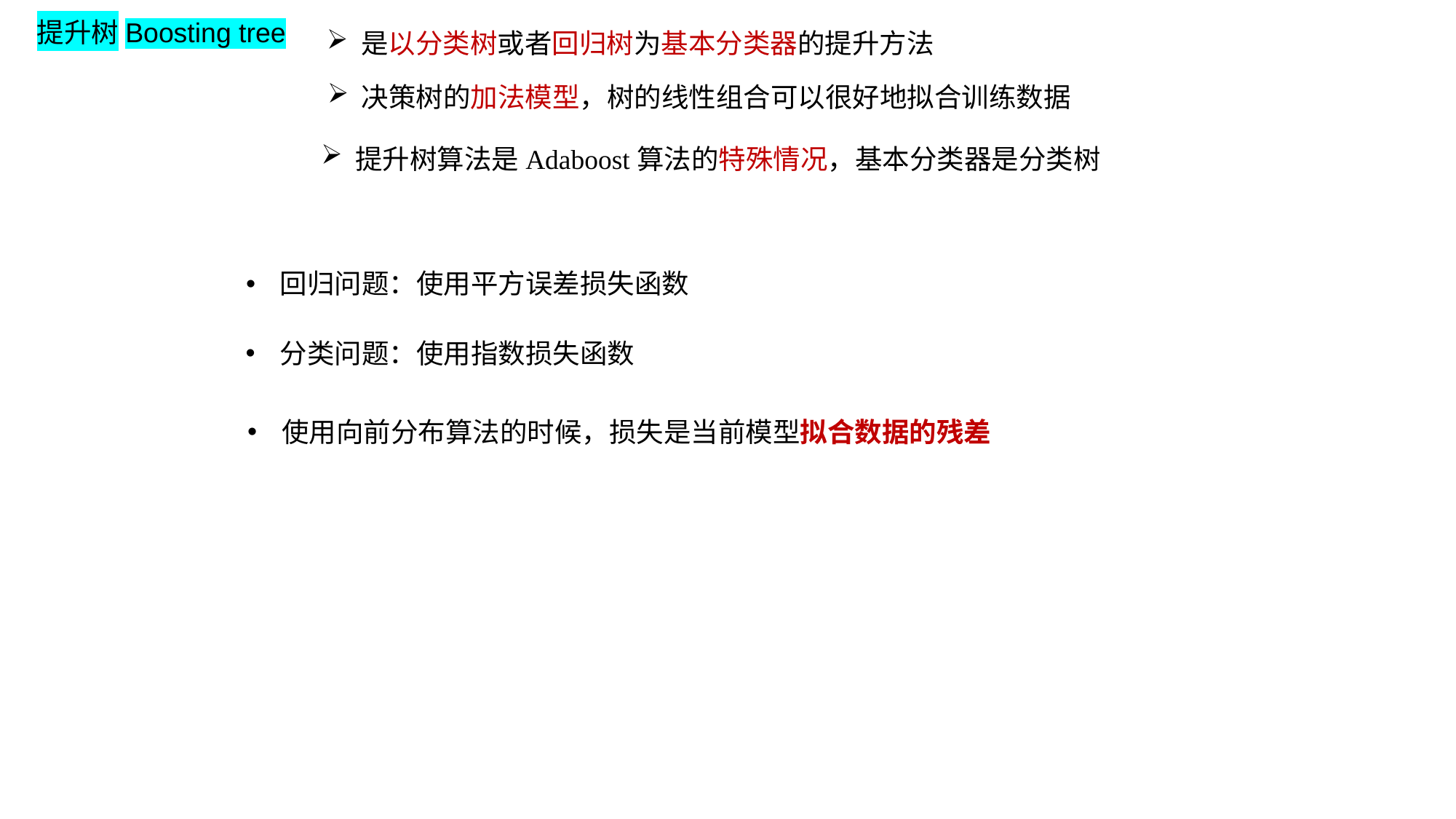

提升树Boosting tree
是以分类树或者回归树为基本分类器的提升方法
决策树的加法模型，树的线性组合可以很好地拟合训练数据
提升树算法是Adaboost算法的特殊情况，基本分类器是分类树
回归问题：使用平方误差损失函数
分类问题：使用指数损失函数
使用向前分布算法的时候，损失是当前模型拟合数据的残差